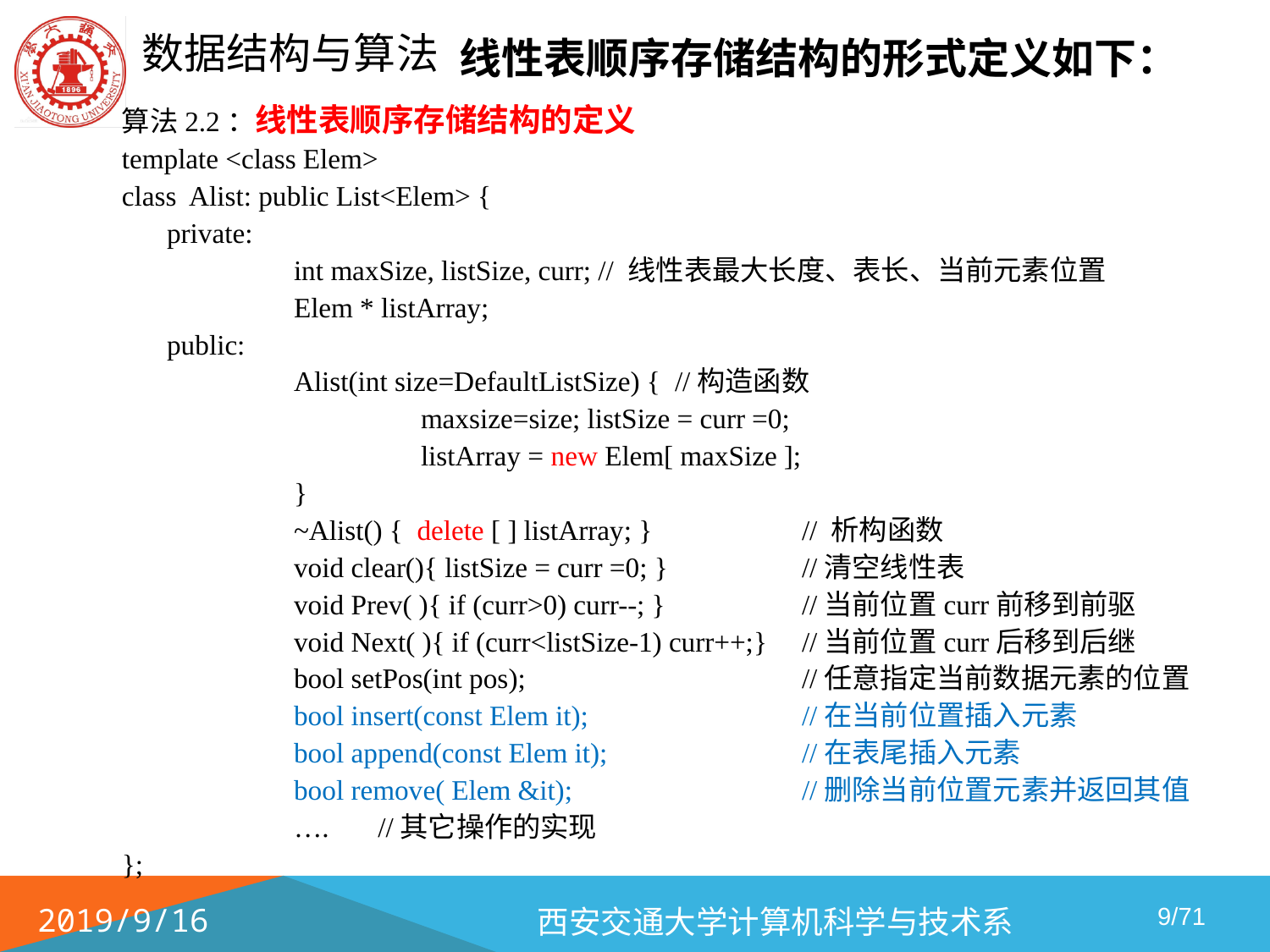

# 线性表顺序存储结构的形式定义如下：
算法2.2：线性表顺序存储结构的定义
template <class Elem>
class  Alist: public List<Elem> {
	private:
		int maxSize, listSize, curr; // 线性表最大长度、表长、当前元素位置
		Elem * listArray;
	public:
  	 	Alist(int size=DefaultListSize) { 	//构造函数
  			maxsize=size; listSize = curr =0;
    			listArray = new Elem[ maxSize ];
		}
  		~Alist() {  delete [ ] listArray; }		// 析构函数
		void clear(){ listSize = curr =0; }		//清空线性表
		void Prev( ){ if (curr>0) curr--; }		//当前位置curr前移到前驱
		void Next( ){ if (curr<listSize-1) curr++;}	//当前位置curr后移到后继
		bool setPos(int pos);	  		//任意指定当前数据元素的位置
		bool insert(const Elem it); 		//在当前位置插入元素
		bool append(const Elem it);		//在表尾插入元素
		bool remove( Elem &it);		//删除当前位置元素并返回其值
		….       //其它操作的实现
};